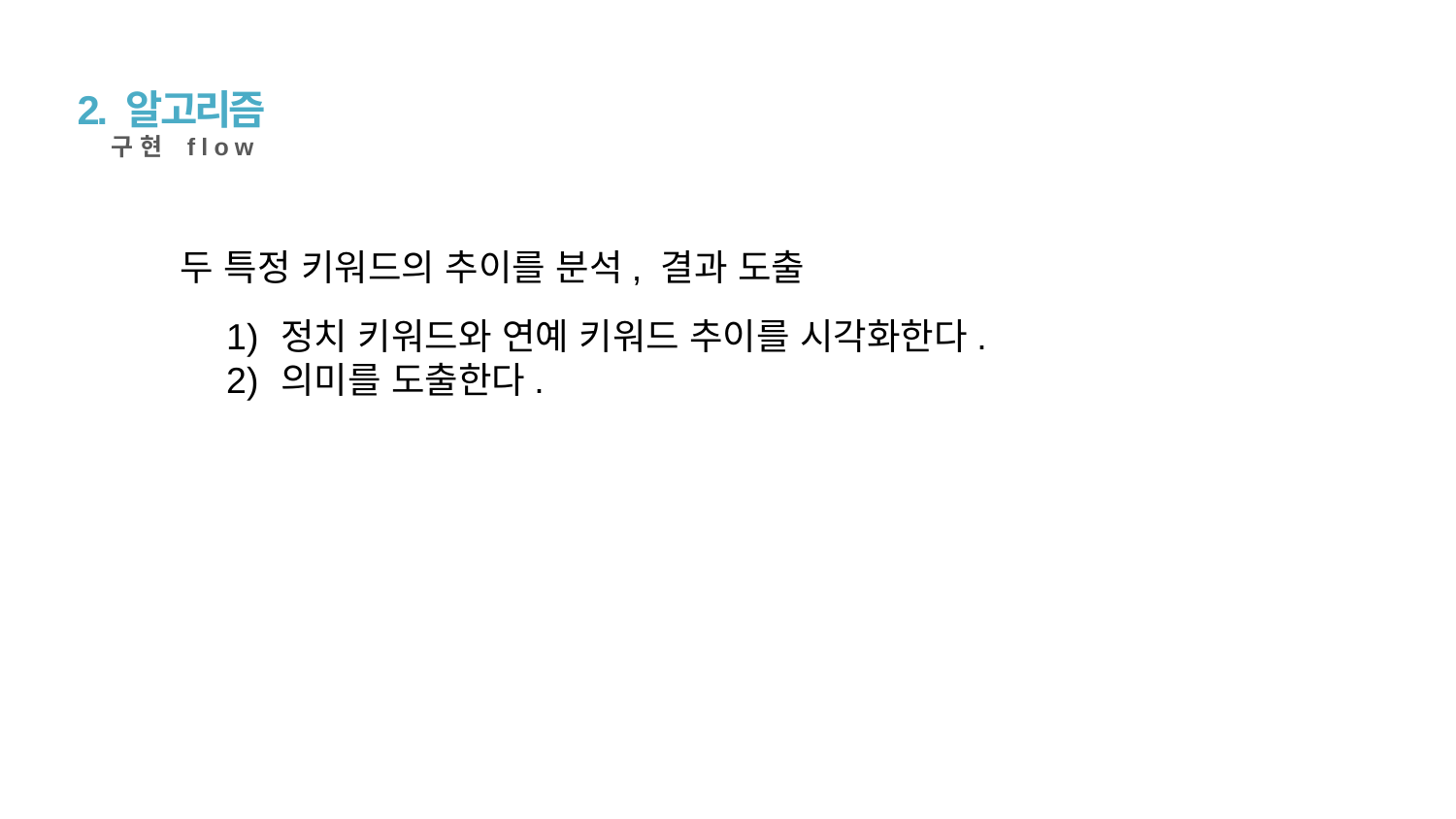

2. 알고리즘
구현 flow
두 특정 키워드의 추이를 분석, 결과 도출
정치 키워드와 연예 키워드 추이를 시각화한다.
의미를 도출한다.